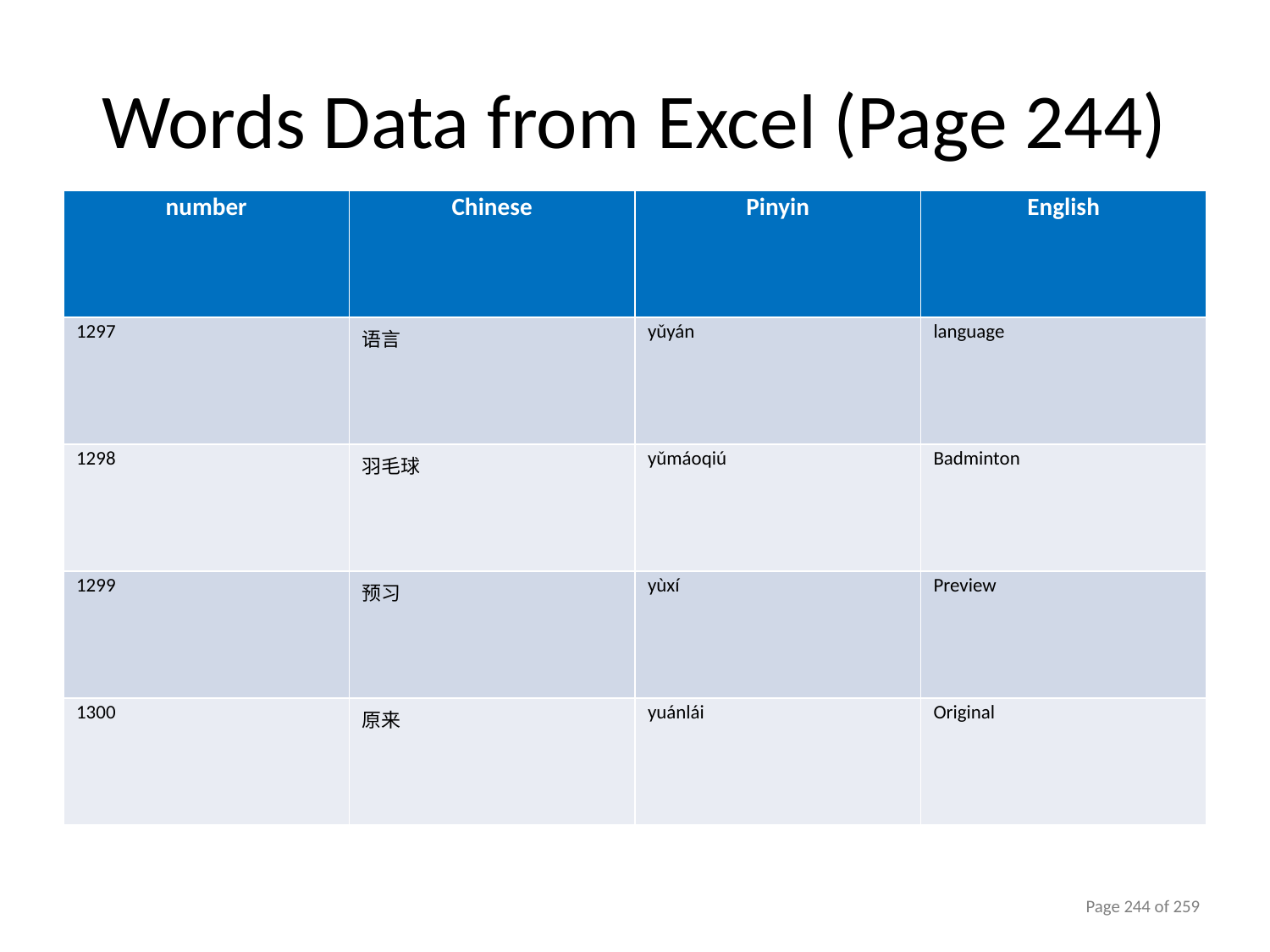

# Words Data from Excel (Page 244)
| number | Chinese | Pinyin | English |
| --- | --- | --- | --- |
| 1297 | 语言 | yǔyán | language |
| 1298 | 羽毛球 | yǔmáoqiú | Badminton |
| 1299 | 预习 | yùxí | Preview |
| 1300 | 原来 | yuánlái | Original |

Page 244 of 259